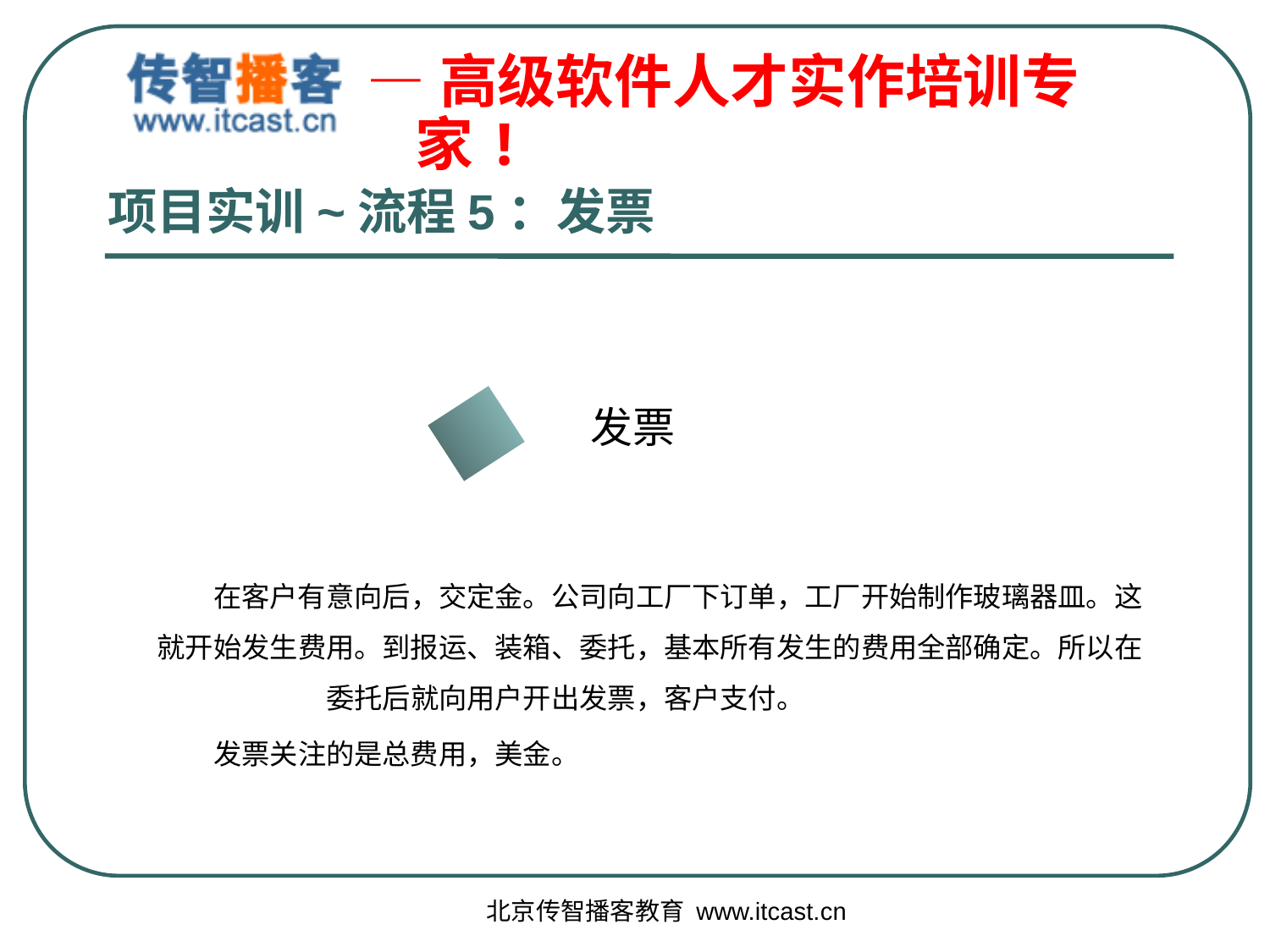

# 项目实训~流程5：发票

发票
　　在客户有意向后，交定金。公司向工厂下订单，工厂开始制作玻璃器皿。这就开始发生费用。到报运、装箱、委托，基本所有发生的费用全部确定。所以在　　　　　　委托后就向用户开出发票，客户支付。
　　发票关注的是总费用，美金。
北京传智播客教育 www.itcast.cn